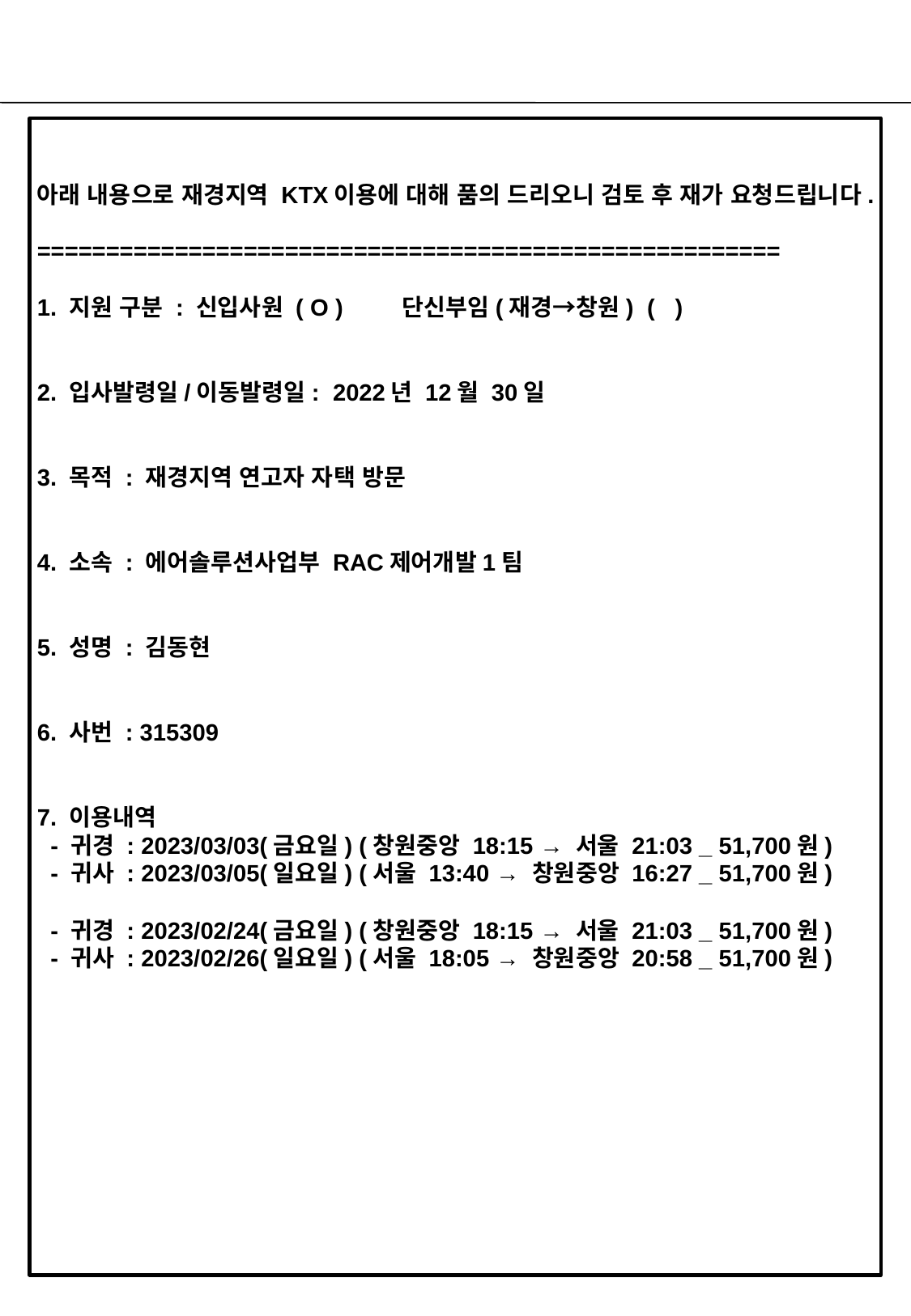

아래 내용으로 재경지역 KTX이용에 대해 품의 드리오니 검토 후 재가 요청드립니다.

======================================================

1. 지원 구분 : 신입사원 ( O )        단신부임(재경→창원)  (   )

2. 입사발령일/이동발령일:  2022년 12월 30일

3. 목적 : 재경지역 연고자 자택 방문

4. 소속 : 에어솔루션사업부 RAC제어개발1팀

5. 성명 : 김동현

6. 사번 : 315309

7. 이용내역
  - 귀경 : 2023/03/03(금요일) (창원중앙 18:15 → 서울 21:03 _ 51,700원)
  - 귀사 : 2023/03/05(일요일) (서울 13:40 → 창원중앙 16:27 _ 51,700원)

  - 귀경 : 2023/02/24(금요일) (창원중앙 18:15 → 서울 21:03 _ 51,700원)
  - 귀사 : 2023/02/26(일요일) (서울 18:05 → 창원중앙 20:58 _ 51,700원)